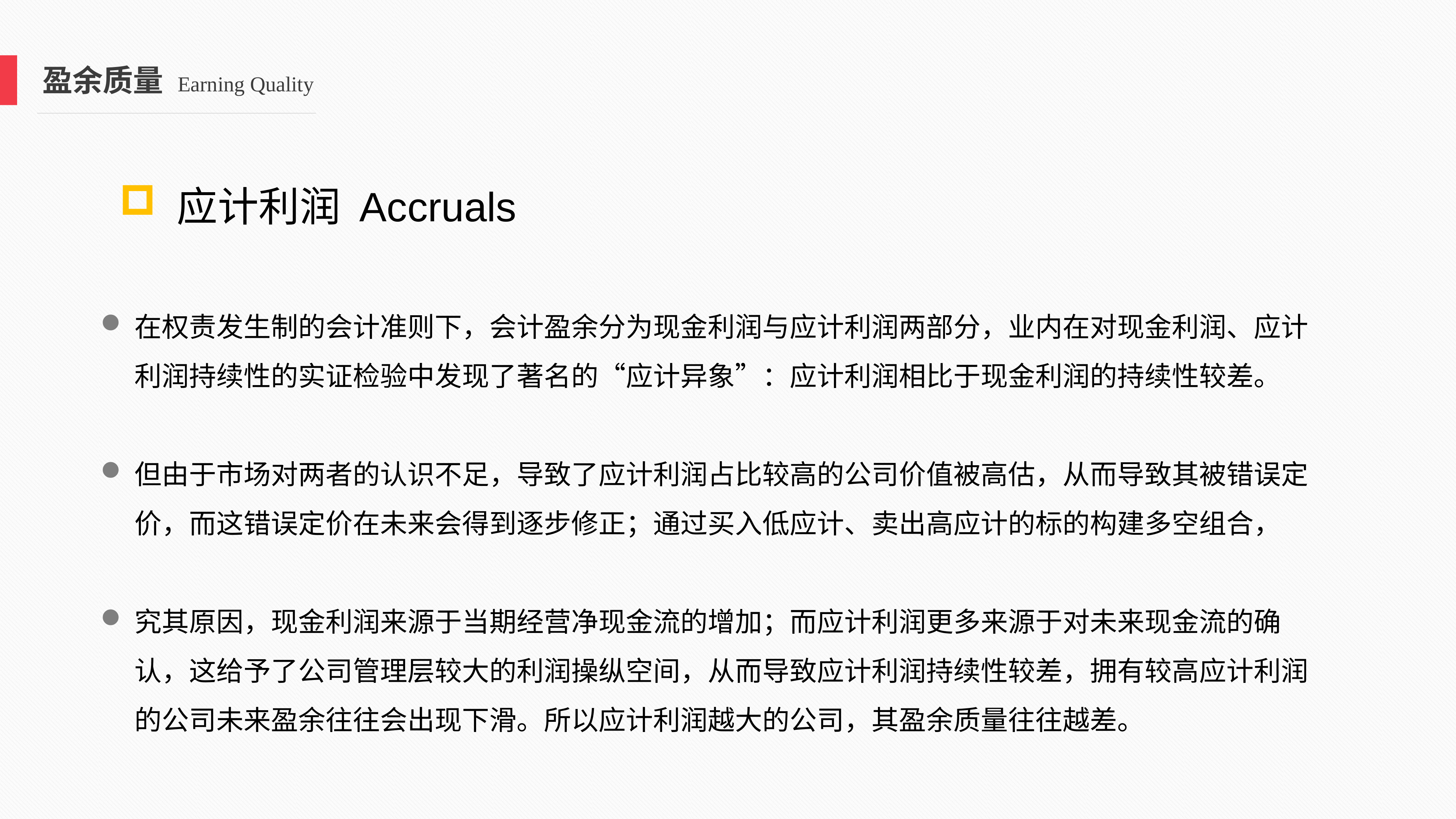

盈余质量 Earning Quality
 应计利润 Accruals
在权责发生制的会计准则下，会计盈余分为现金利润与应计利润两部分，业内在对现金利润、应计利润持续性的实证检验中发现了著名的“应计异象”：应计利润相比于现金利润的持续性较差。

但由于市场对两者的认识不足，导致了应计利润占比较高的公司价值被高估，从而导致其被错误定价，而这错误定价在未来会得到逐步修正；通过买入低应计、卖出高应计的标的构建多空组合，

究其原因，现金利润来源于当期经营净现金流的增加；而应计利润更多来源于对未来现金流的确认，这给予了公司管理层较大的利润操纵空间，从而导致应计利润持续性较差，拥有较高应计利润的公司未来盈余往往会出现下滑。所以应计利润越大的公司，其盈余质量往往越差。